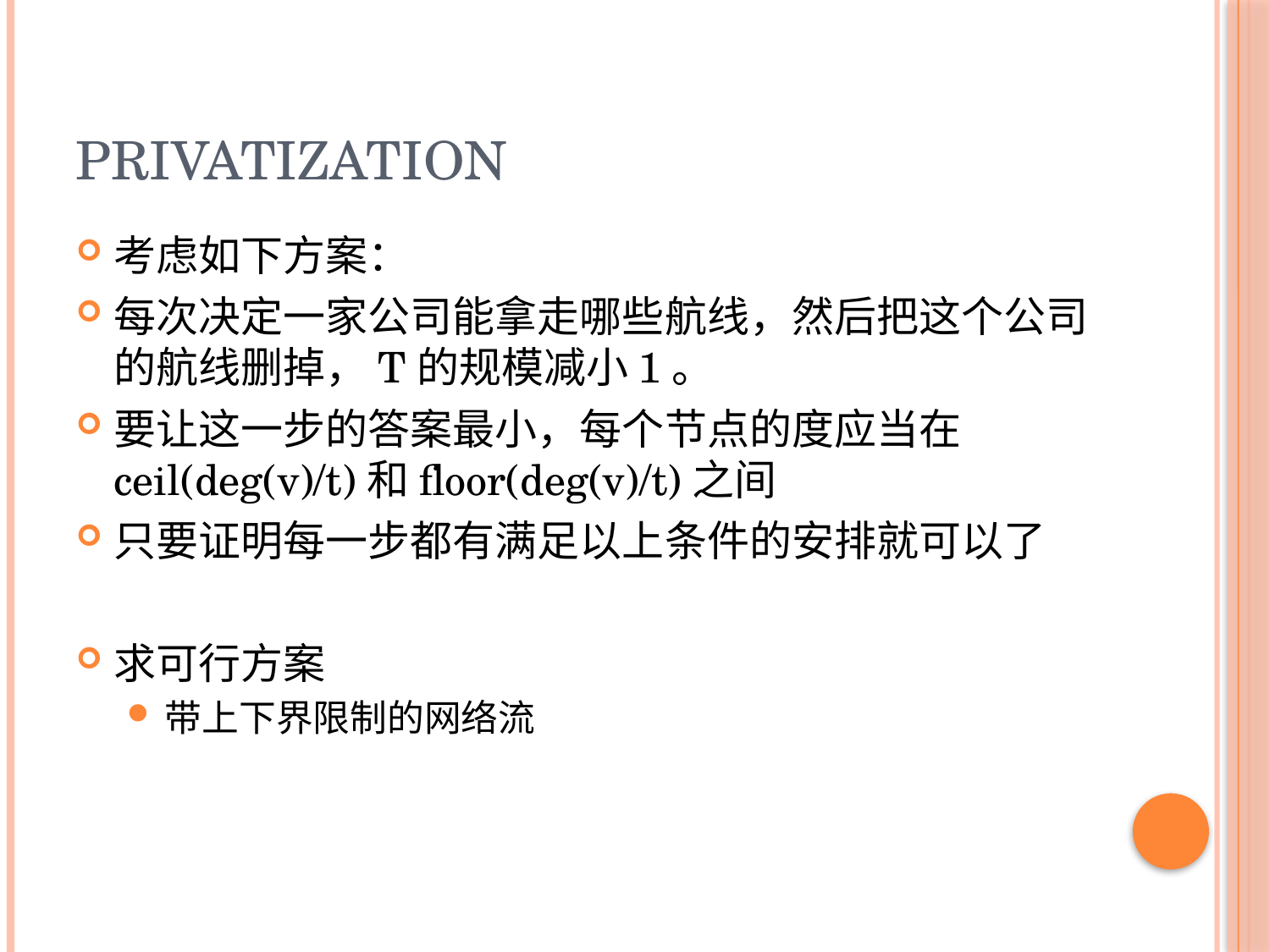

# Privatization
考虑如下方案：
每次决定一家公司能拿走哪些航线，然后把这个公司的航线删掉，T的规模减小1。
要让这一步的答案最小，每个节点的度应当在ceil(deg(v)/t)和floor(deg(v)/t)之间
只要证明每一步都有满足以上条件的安排就可以了

求可行方案
带上下界限制的网络流